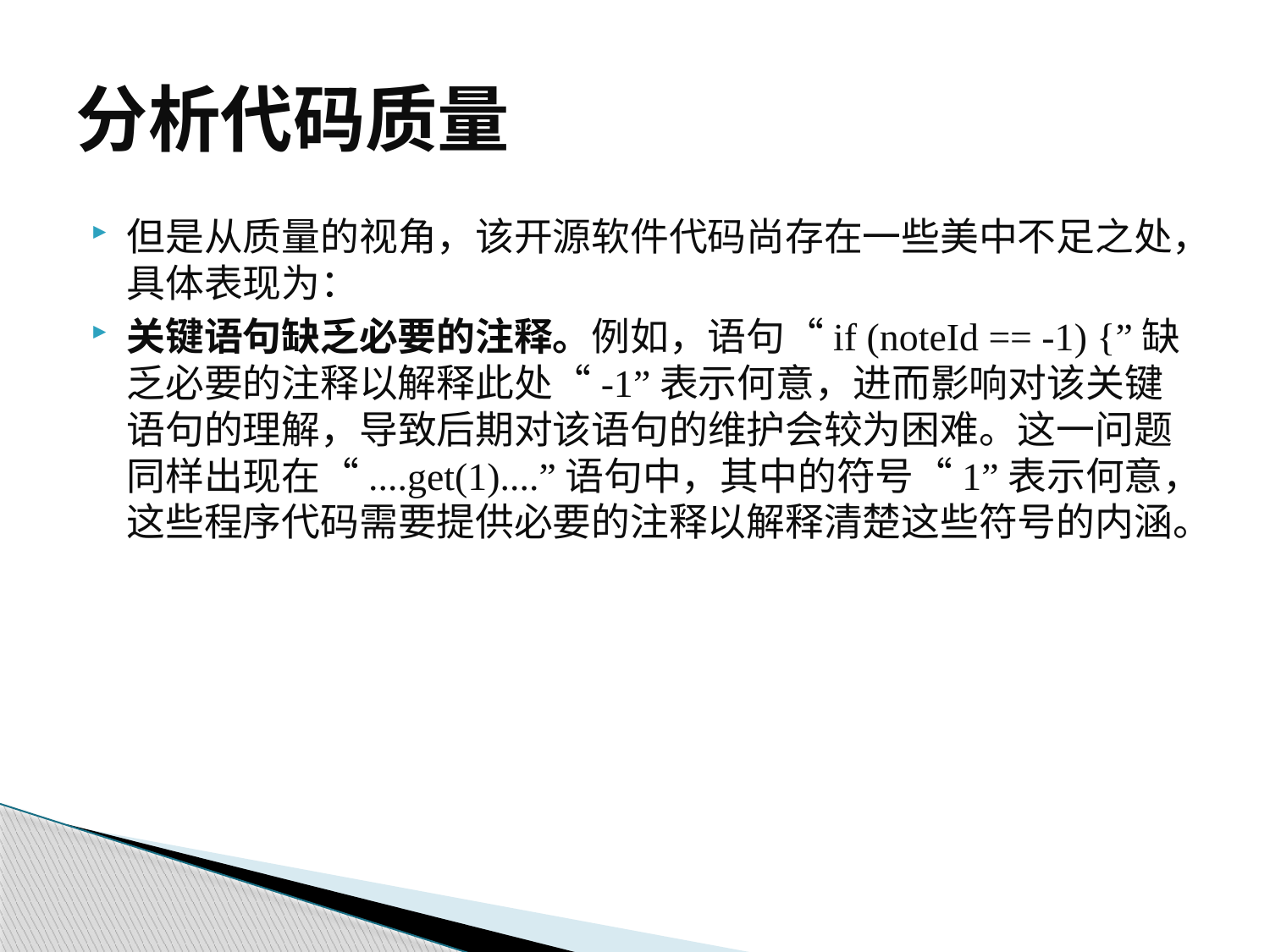

# 分析代码质量
但是从质量的视角，该开源软件代码尚存在一些美中不足之处，具体表现为：
关键语句缺乏必要的注释。例如，语句“if (noteId == -1) {”缺乏必要的注释以解释此处“-1”表示何意，进而影响对该关键语句的理解，导致后期对该语句的维护会较为困难。这一问题同样出现在“....get(1)....”语句中，其中的符号“1”表示何意，这些程序代码需要提供必要的注释以解释清楚这些符号的内涵。